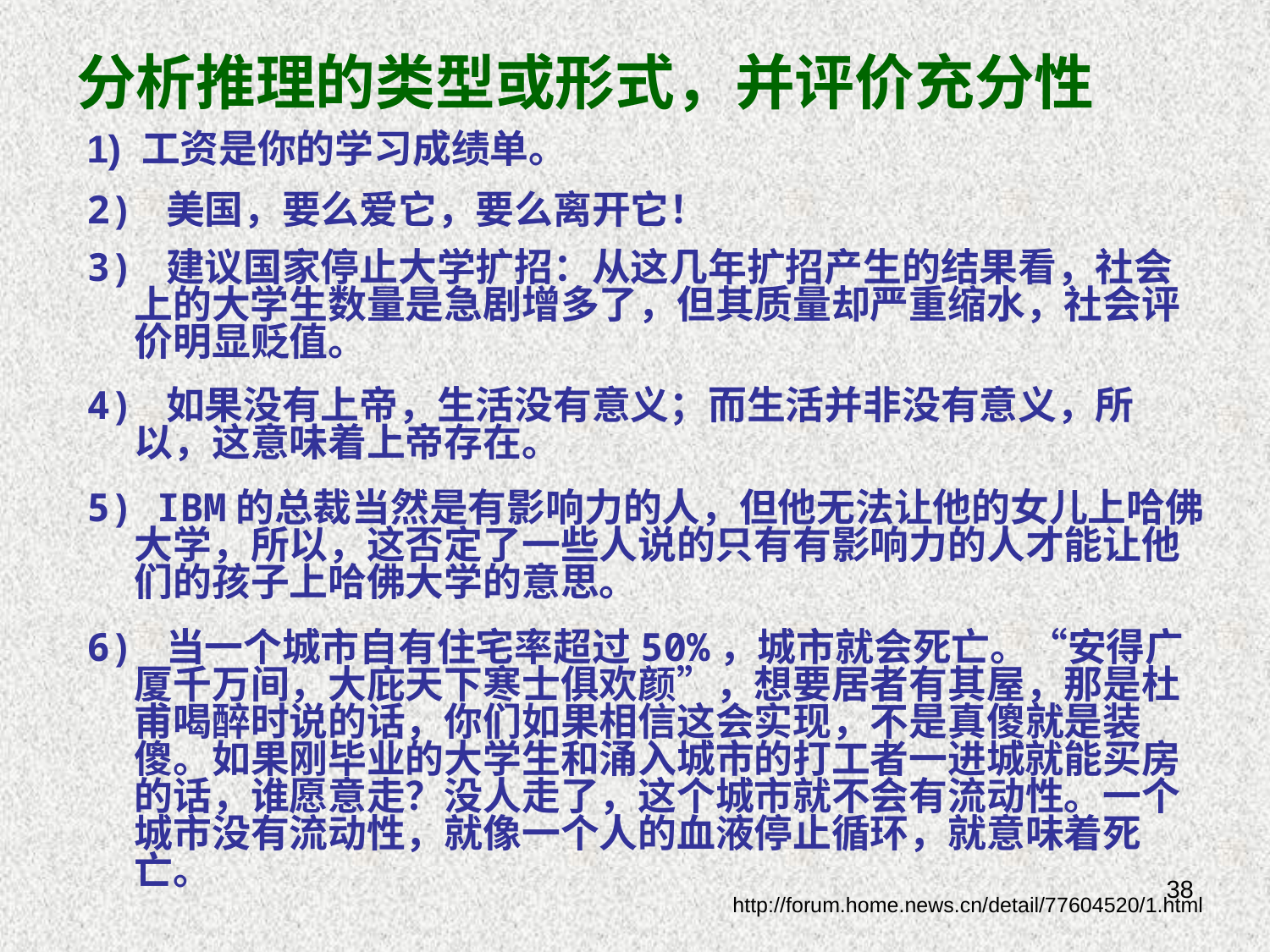

分析推理的类型或形式，并评价充分性
1) 工资是你的学习成绩单。

2) 美国，要么爱它，要么离开它！

3) 建议国家停止大学扩招：从这几年扩招产生的结果看，社会上的大学生数量是急剧增多了，但其质量却严重缩水，社会评价明显贬值。

4) 如果没有上帝，生活没有意义；而生活并非没有意义，所以，这意味着上帝存在。

5) IBM的总裁当然是有影响力的人，但他无法让他的女儿上哈佛大学，所以，这否定了一些人说的只有有影响力的人才能让他们的孩子上哈佛大学的意思。

6) 当一个城市自有住宅率超过50%，城市就会死亡。“安得广厦千万间，大庇天下寒士俱欢颜”，想要居者有其屋，那是杜甫喝醉时说的话，你们如果相信这会实现，不是真傻就是装傻。如果刚毕业的大学生和涌入城市的打工者一进城就能买房的话，谁愿意走？没人走了，这个城市就不会有流动性。一个城市没有流动性，就像一个人的血液停止循环，就意味着死亡。
http://forum.home.news.cn/detail/77604520/1.html
38